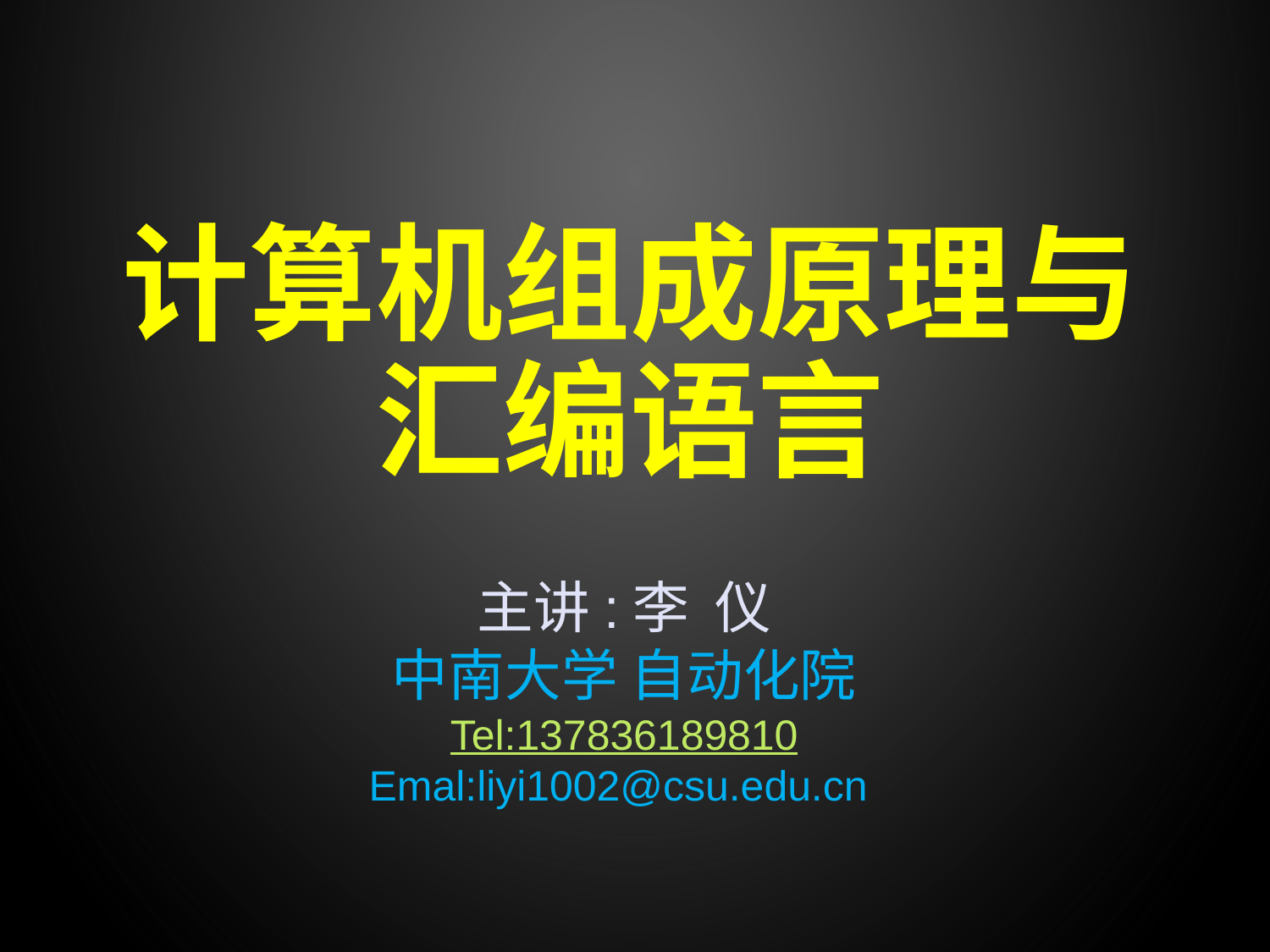

# 计算机组成原理与汇编语言
主讲:李  仪
中南大学 自动化院
Tel:137836189810
Emal:liyi1002@csu.edu.cn